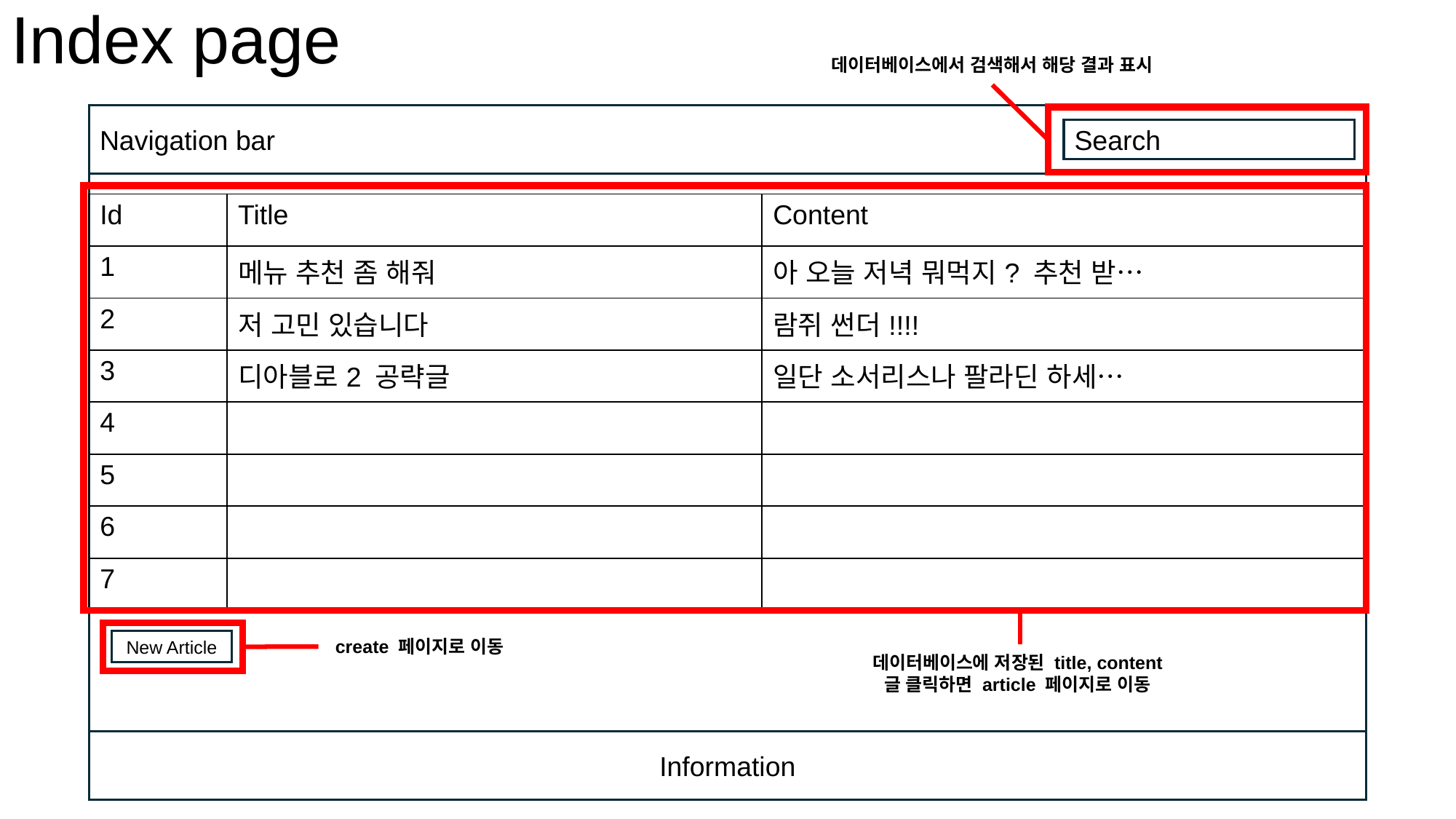

# Index page
데이터베이스에서 검색해서 해당 결과 표시

Navigation bar

Search

| Id | Title | Content |
| --- | --- | --- |
| 1 | 메뉴 추천 좀 해줘 | 아 오늘 저녁 뭐먹지? 추천 받… |
| 2 | 저 고민 있습니다 | 람쥐 썬더!!!! |
| 3 | 디아블로2 공략글 | 일단 소서리스나 팔라딘 하세… |
| 4 |  |  |
| 5 |  |  |
| 6 |  |  |
| 7 |  |  |

create 페이지로 이동
New Article
데이터베이스에 저장된 title, content
글 클릭하면 article 페이지로 이동
Information